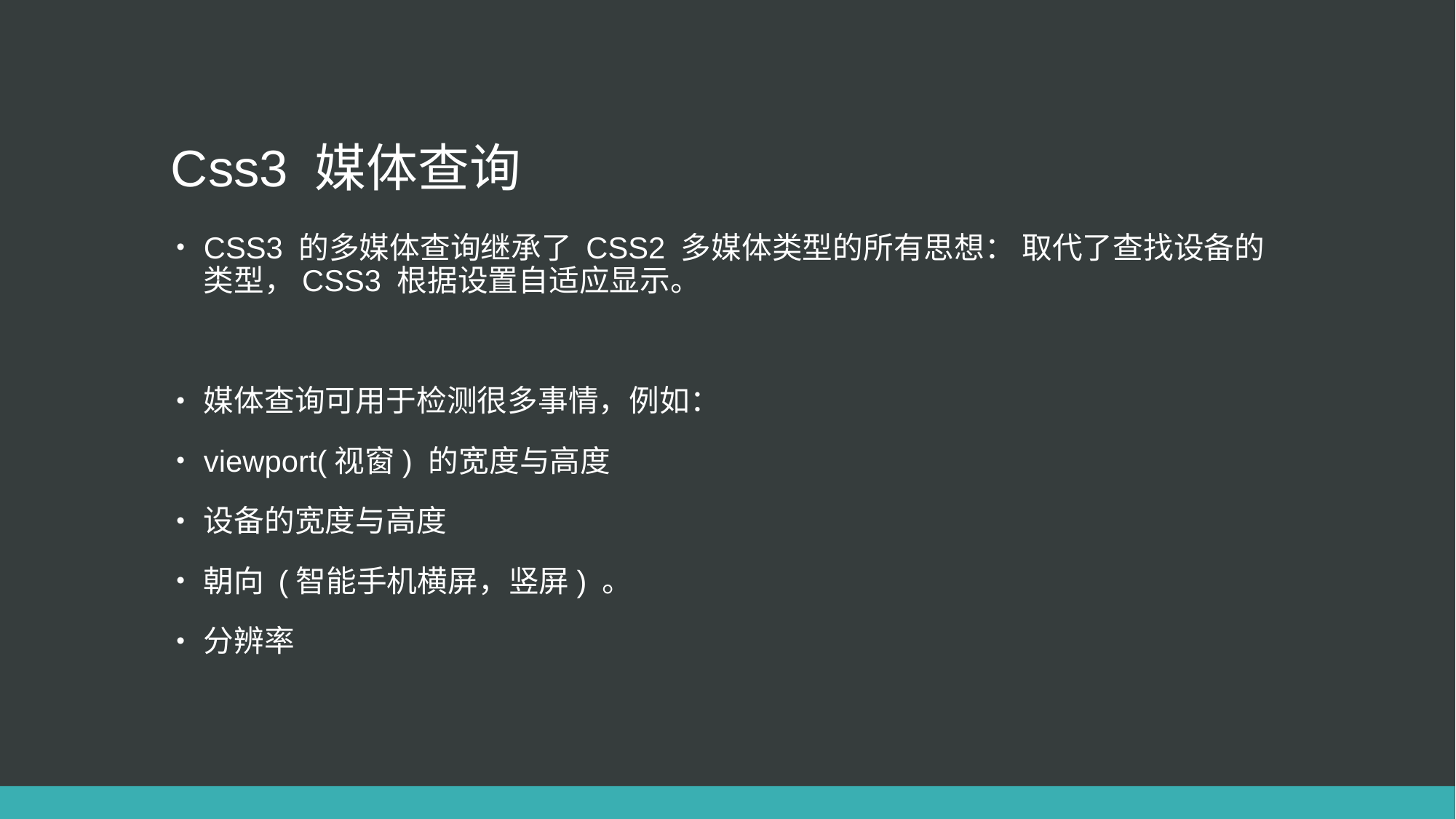

# Css3 媒体查询
CSS3 的多媒体查询继承了 CSS2 多媒体类型的所有思想： 取代了查找设备的类型，CSS3 根据设置自适应显示。

媒体查询可用于检测很多事情，例如：
viewport(视窗) 的宽度与高度
设备的宽度与高度
朝向 (智能手机横屏，竖屏) 。
分辨率